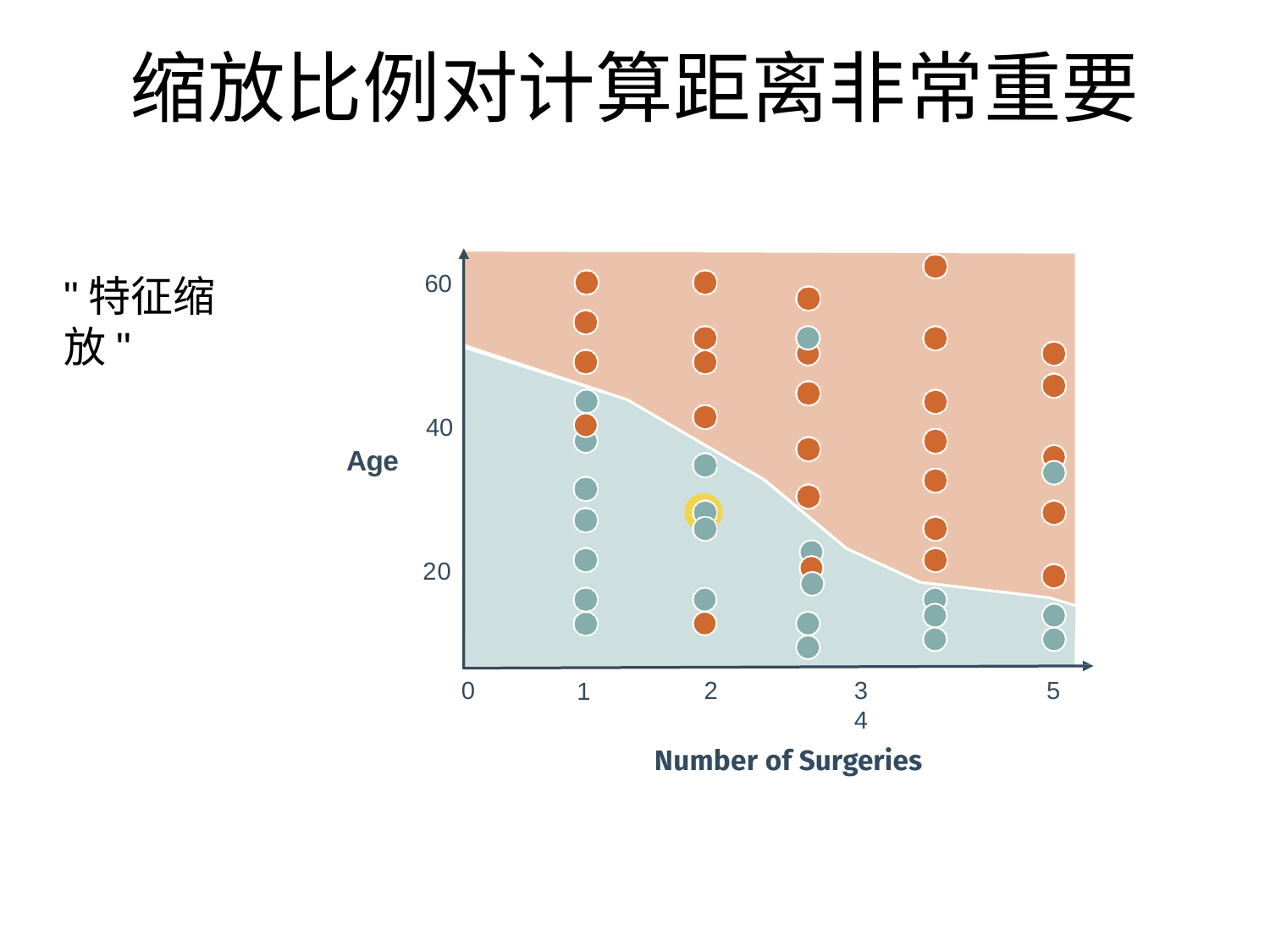

# 缩放比例对计算距离非常重要

60
"特征缩放"

40
Age

20

2	3	4
Number of Surgeries
5
0
1